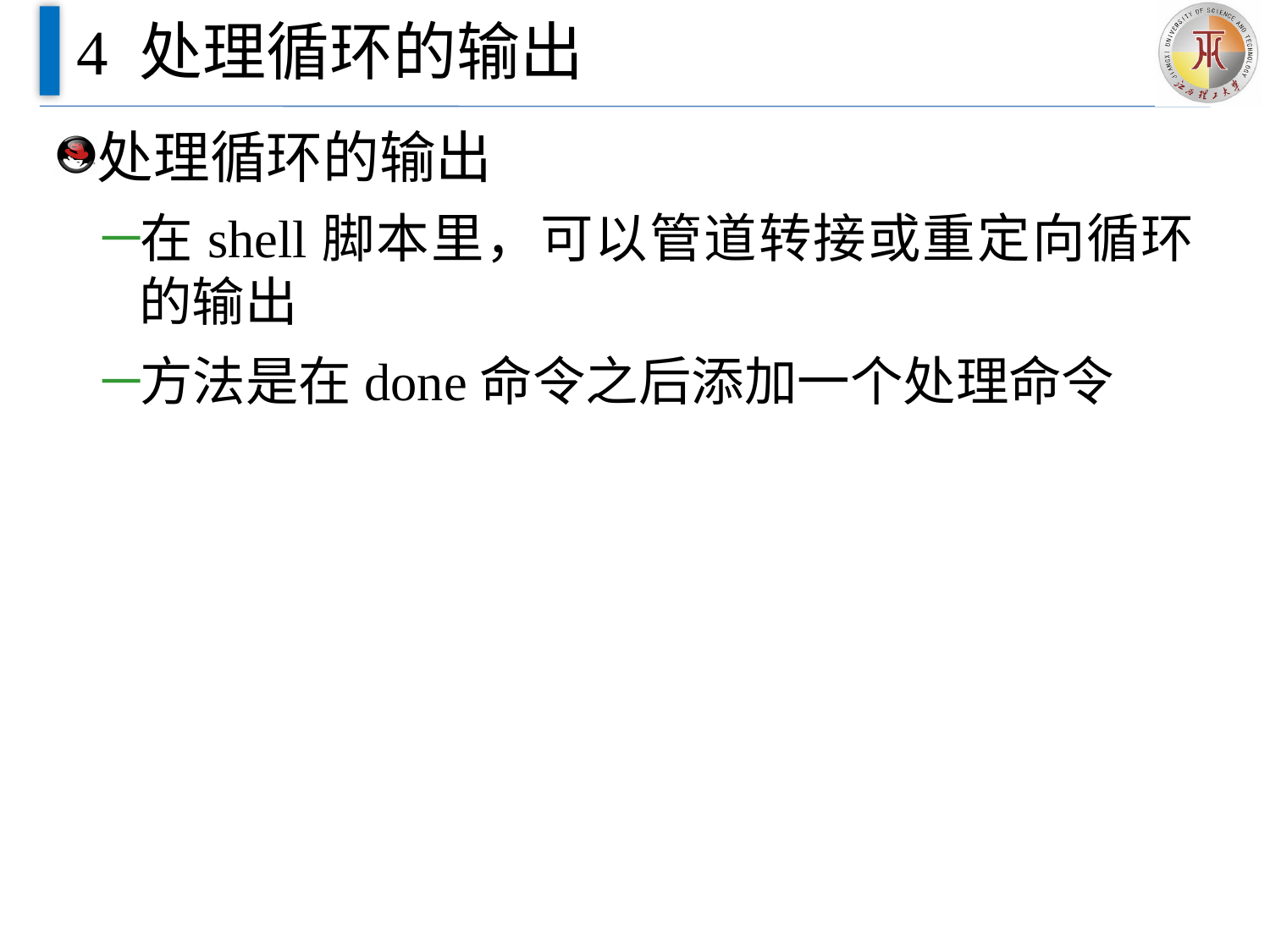

# 4 处理循环的输出
处理循环的输出
在shell脚本里，可以管道转接或重定向循环的输出
方法是在done命令之后添加一个处理命令